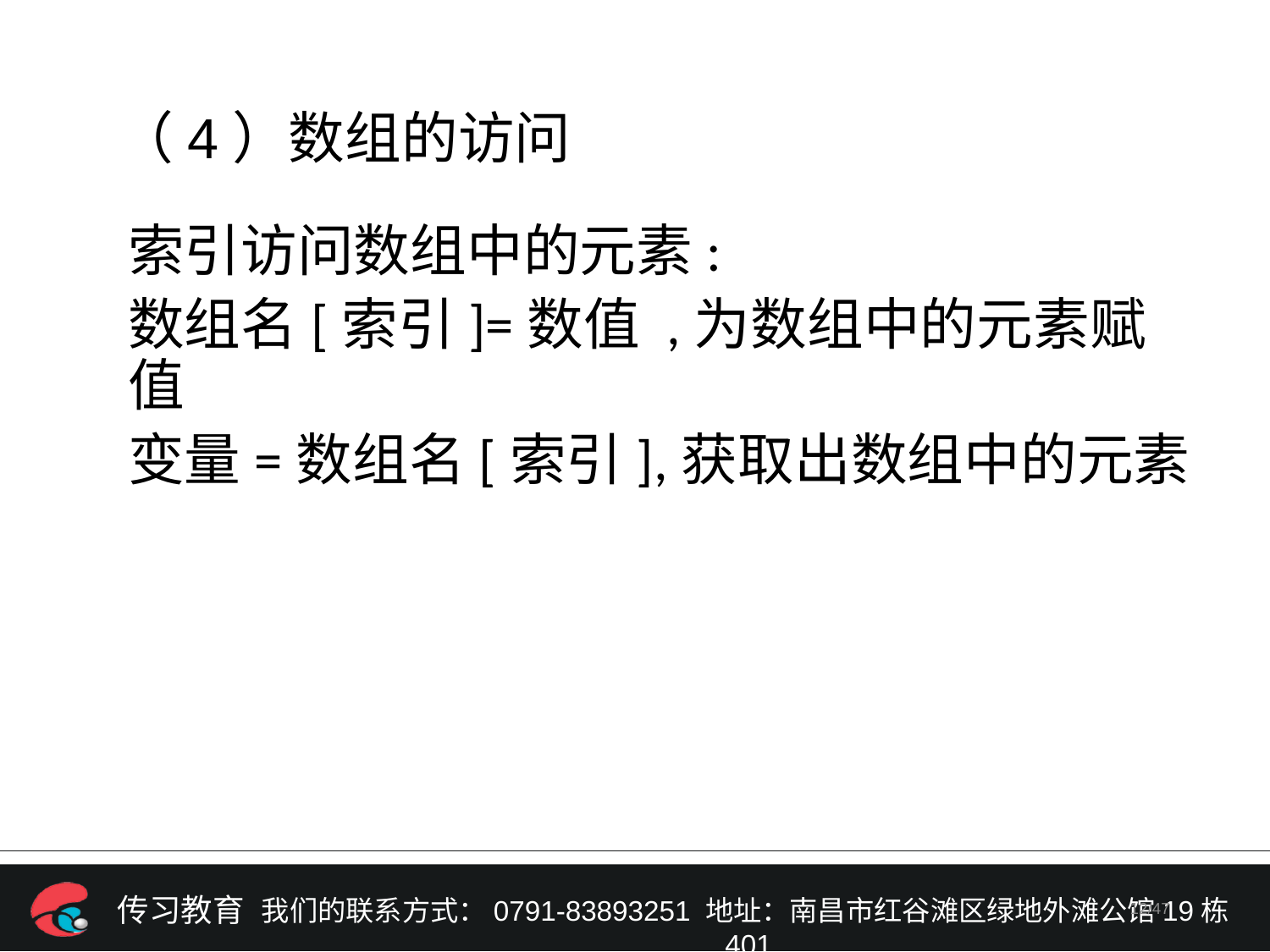

（4）数组的访问
索引访问数组中的元素:
数组名[索引]=数值 ,为数组中的元素赋值
变量=数组名[索引],获取出数组中的元素
12/47